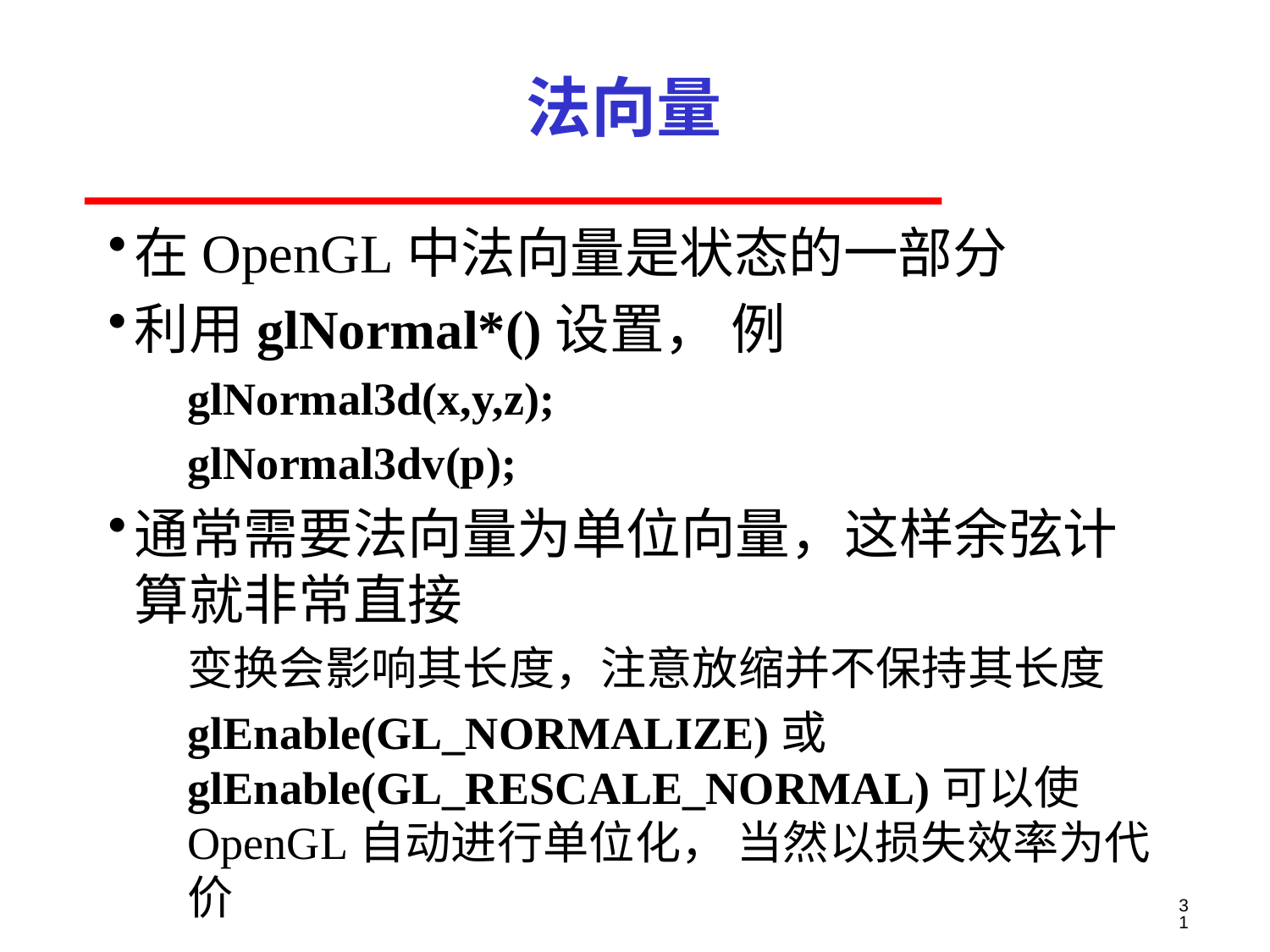

# 法向量
在OpenGL中法向量是状态的一部分
利用glNormal*()设置， 例
glNormal3d(x,y,z);
glNormal3dv(p);
通常需要法向量为单位向量，这样余弦计算就非常直接
变换会影响其长度，注意放缩并不保持其长度
glEnable(GL_NORMALIZE)或glEnable(GL_RESCALE_NORMAL)可以使OpenGL自动进行单位化， 当然以损失效率为代价
31